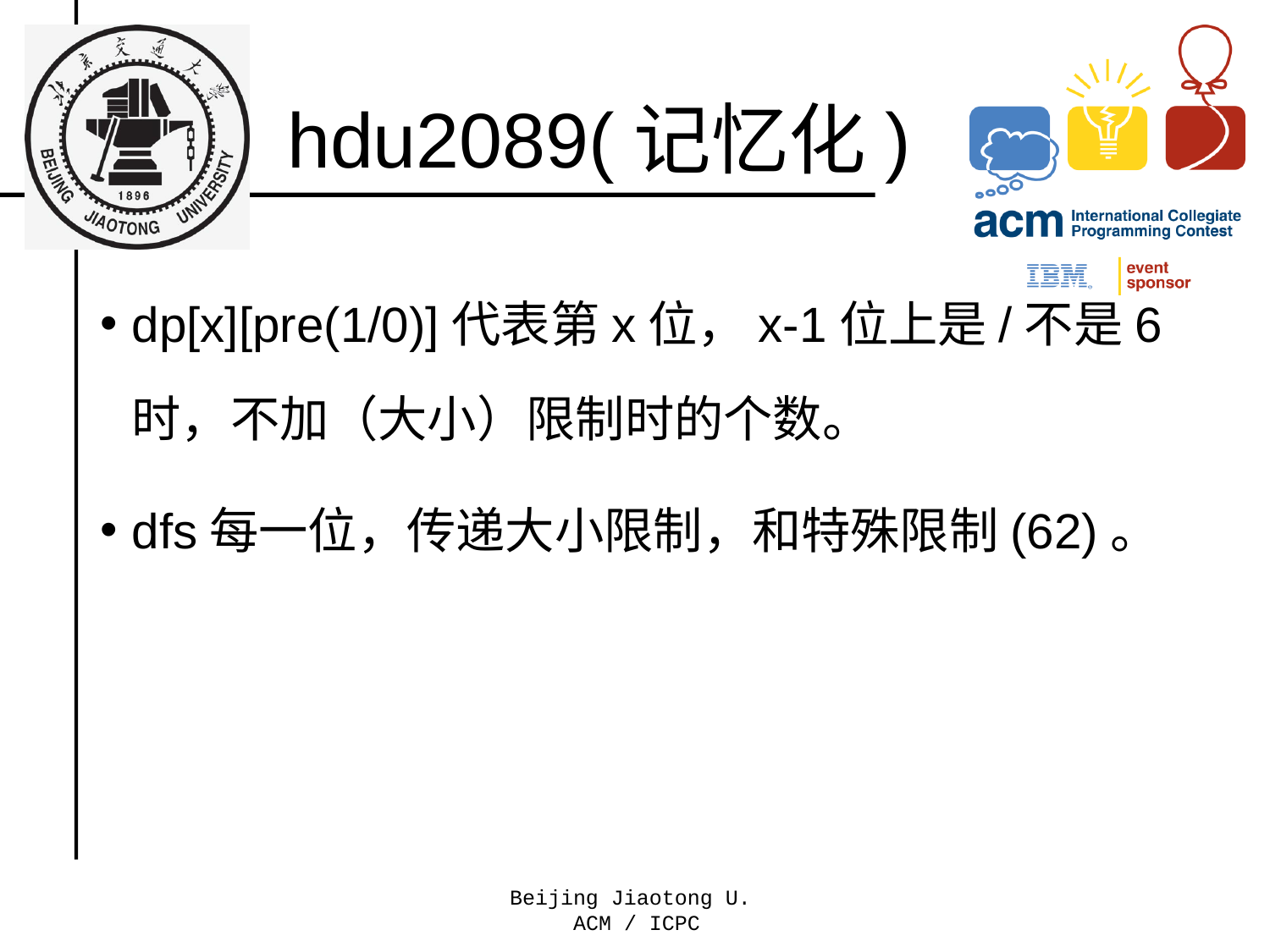

# hdu2089(记忆化)
dp[x][pre(1/0)]代表第x位，x-1位上是/不是6时，不加（大小）限制时的个数。
dfs每一位，传递大小限制，和特殊限制(62)。